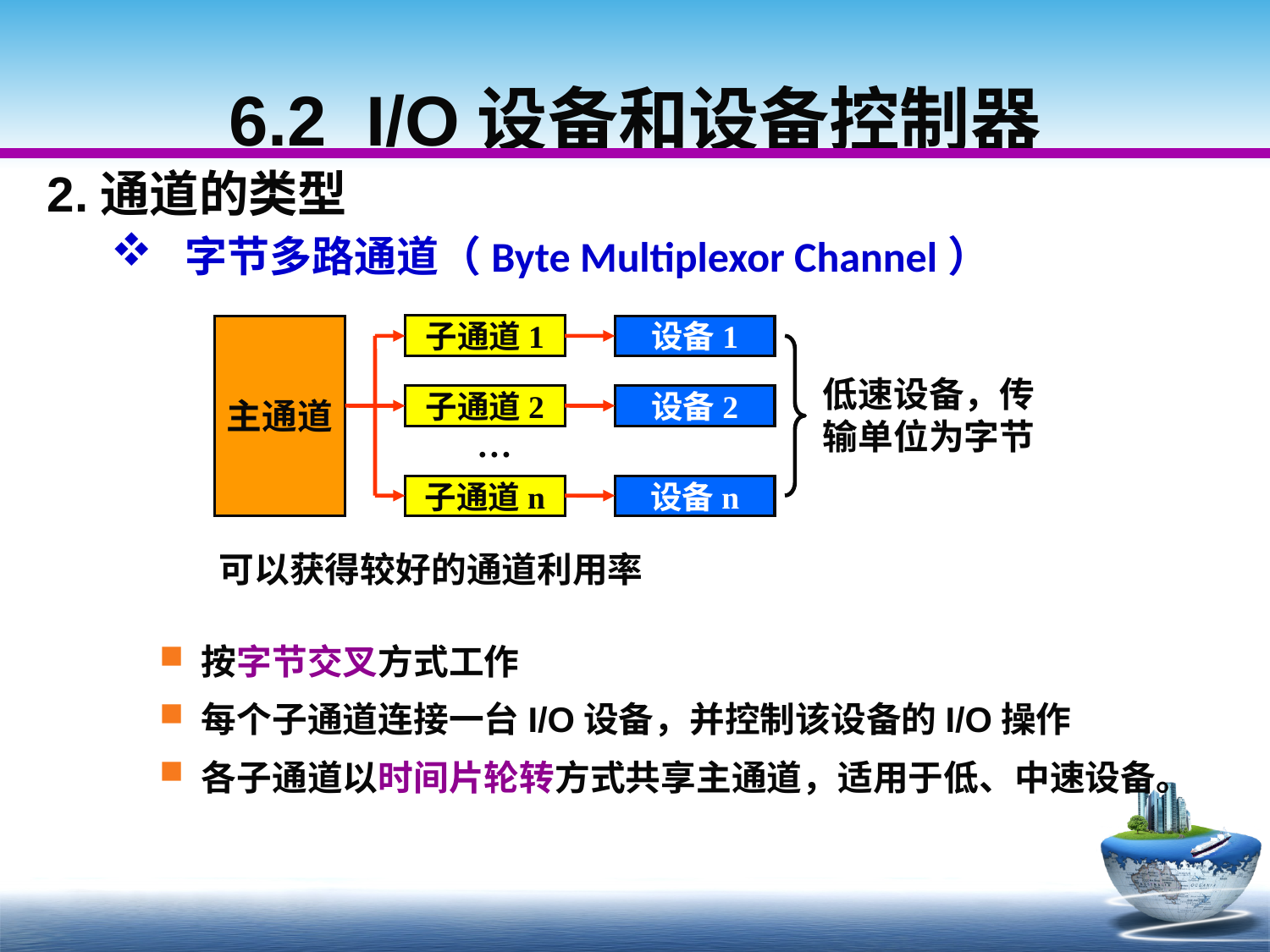

# 6.2  I/O设备和设备控制器

2.通道的类型
字节多路通道（Byte Multiplexor Channel）

子通道1
主通道
设备1

低速设备，传输单位为字节
子通道2
设备2

…
子通道n
设备n

可以获得较好的通道利用率
 按字节交叉方式工作
 每个子通道连接一台I/O设备，并控制该设备的I/O操作
 各子通道以时间片轮转方式共享主通道，适用于低、中速设备。